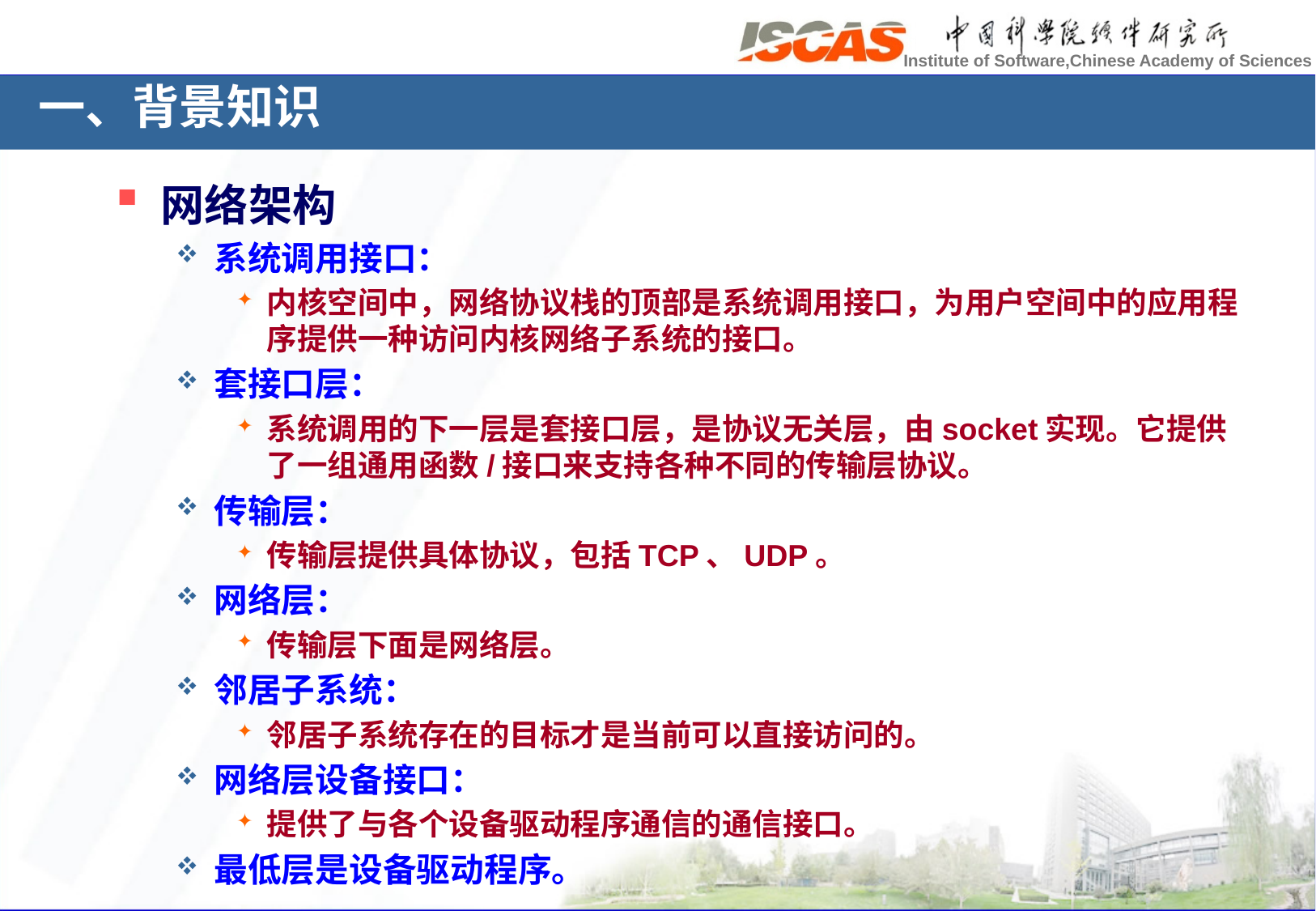

# 一、背景知识
网络架构
系统调用接口：
内核空间中，网络协议栈的顶部是系统调用接口，为用户空间中的应用程序提供一种访问内核网络子系统的接口。
套接口层：
系统调用的下一层是套接口层，是协议无关层，由socket实现。它提供了一组通用函数/接口来支持各种不同的传输层协议。
传输层：
传输层提供具体协议，包括TCP、UDP。
网络层：
传输层下面是网络层。
邻居子系统：
邻居子系统存在的目标才是当前可以直接访问的。
网络层设备接口：
提供了与各个设备驱动程序通信的通信接口。
最低层是设备驱动程序。